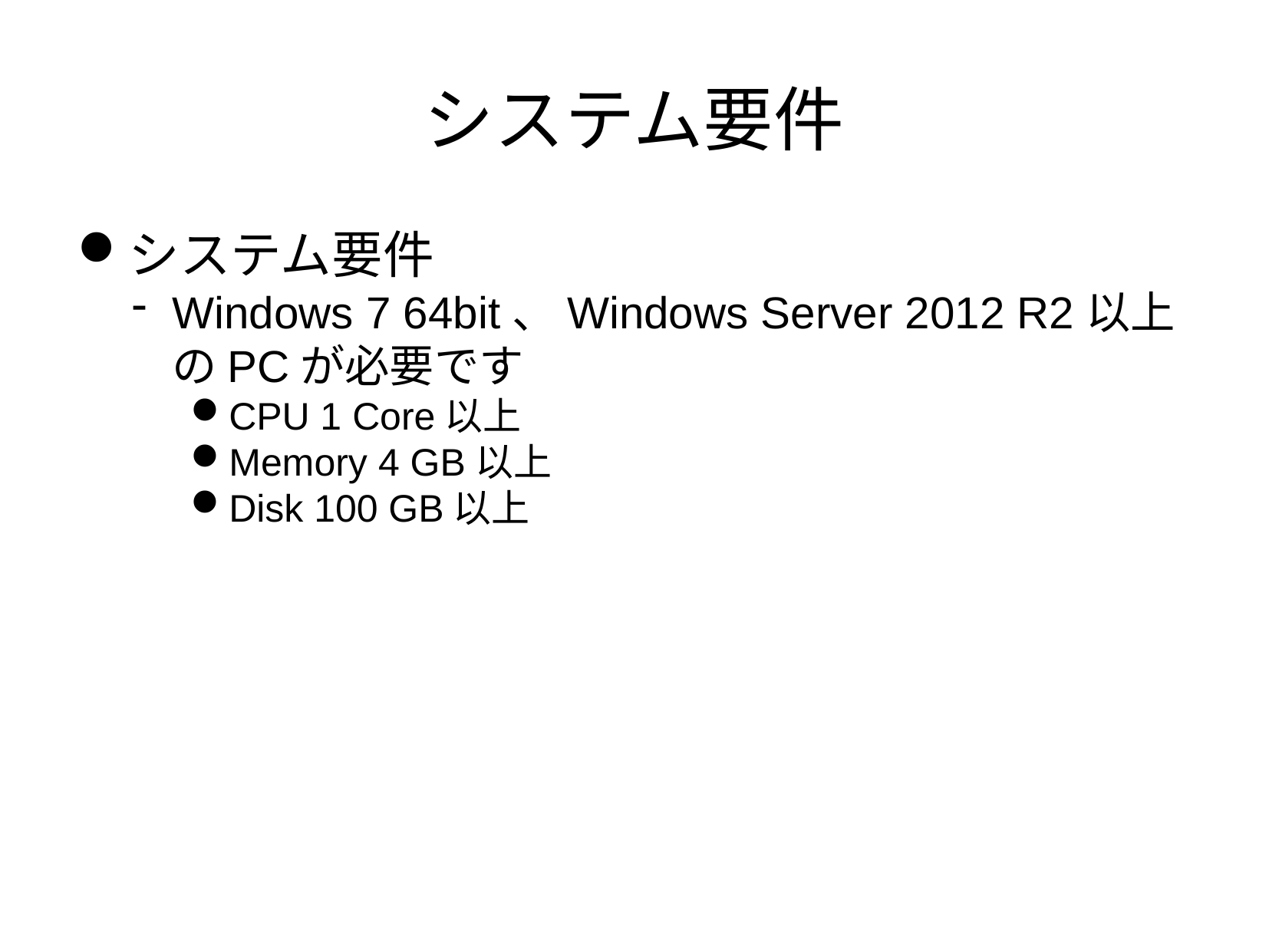

システム要件
システム要件
Windows 7 64bit、Windows Server 2012 R2以上のPCが必要です
CPU 1 Core以上
Memory 4 GB以上
Disk 100 GB以上